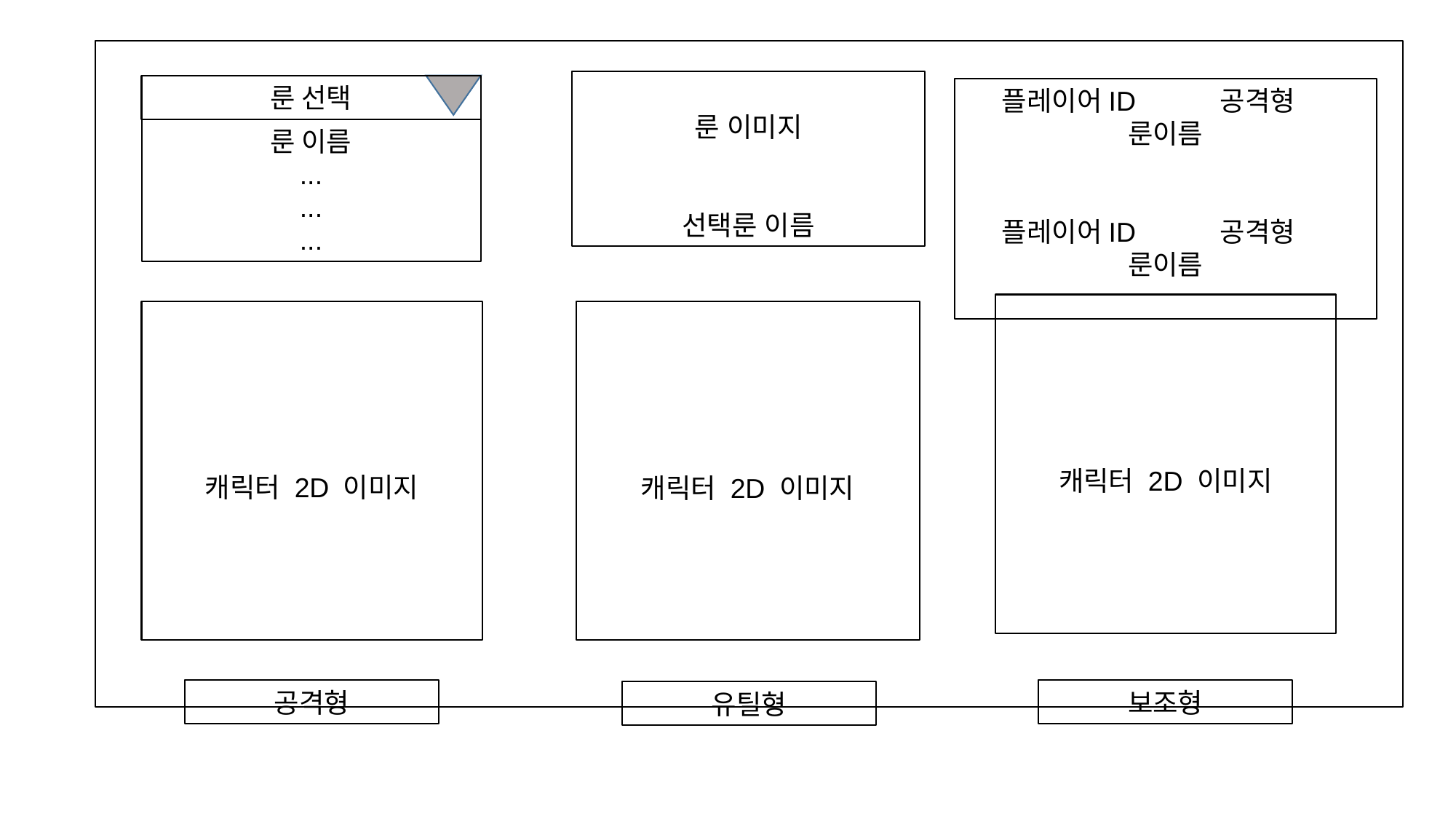

룬 이미지

선택룬 이름

룬 선택
룬 이름
...
...
...
플레이어ID	공격형	룬이름

플레이어ID	공격형	룬이름

캐릭터 2D 이미지

캐릭터 2D 이미지

캐릭터 2D 이미지

공격형
보조형
유틸형